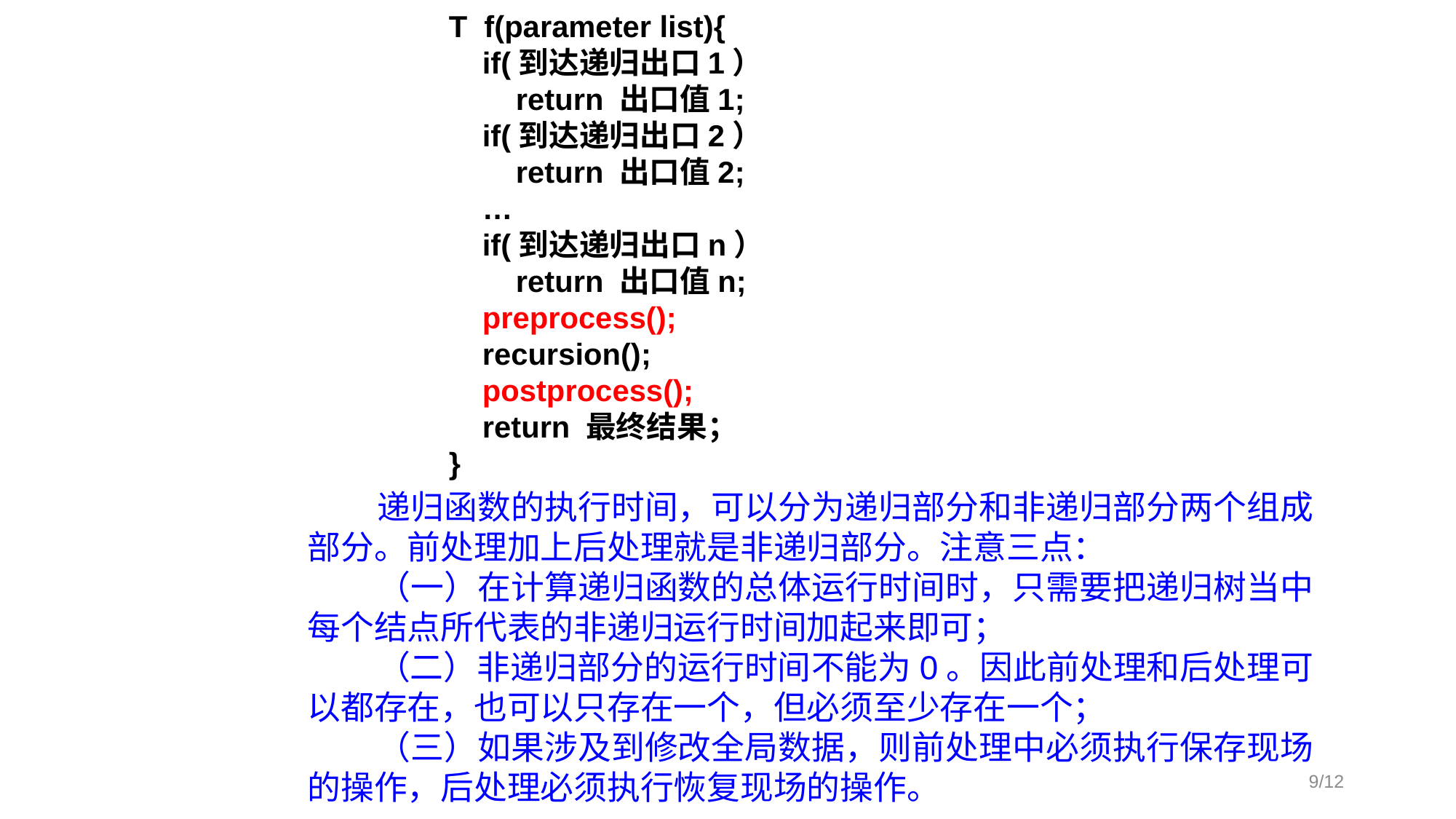

T  f(parameter list){
    if(到达递归出口1）
        return 出口值1;
    if(到达递归出口2）
        return 出口值2;
    …
    if(到达递归出口n）
        return 出口值n;
    preprocess();
    recursion();
    postprocess();
    return 最终结果；
}
        递归函数的执行时间，可以分为递归部分和非递归部分两个组成部分。前处理加上后处理就是非递归部分。注意三点：
        （一）在计算递归函数的总体运行时间时，只需要把递归树当中每个结点所代表的非递归运行时间加起来即可；
        （二）非递归部分的运行时间不能为0。因此前处理和后处理可以都存在，也可以只存在一个，但必须至少存在一个；
        （三）如果涉及到修改全局数据，则前处理中必须执行保存现场的操作，后处理必须执行恢复现场的操作。
9/12